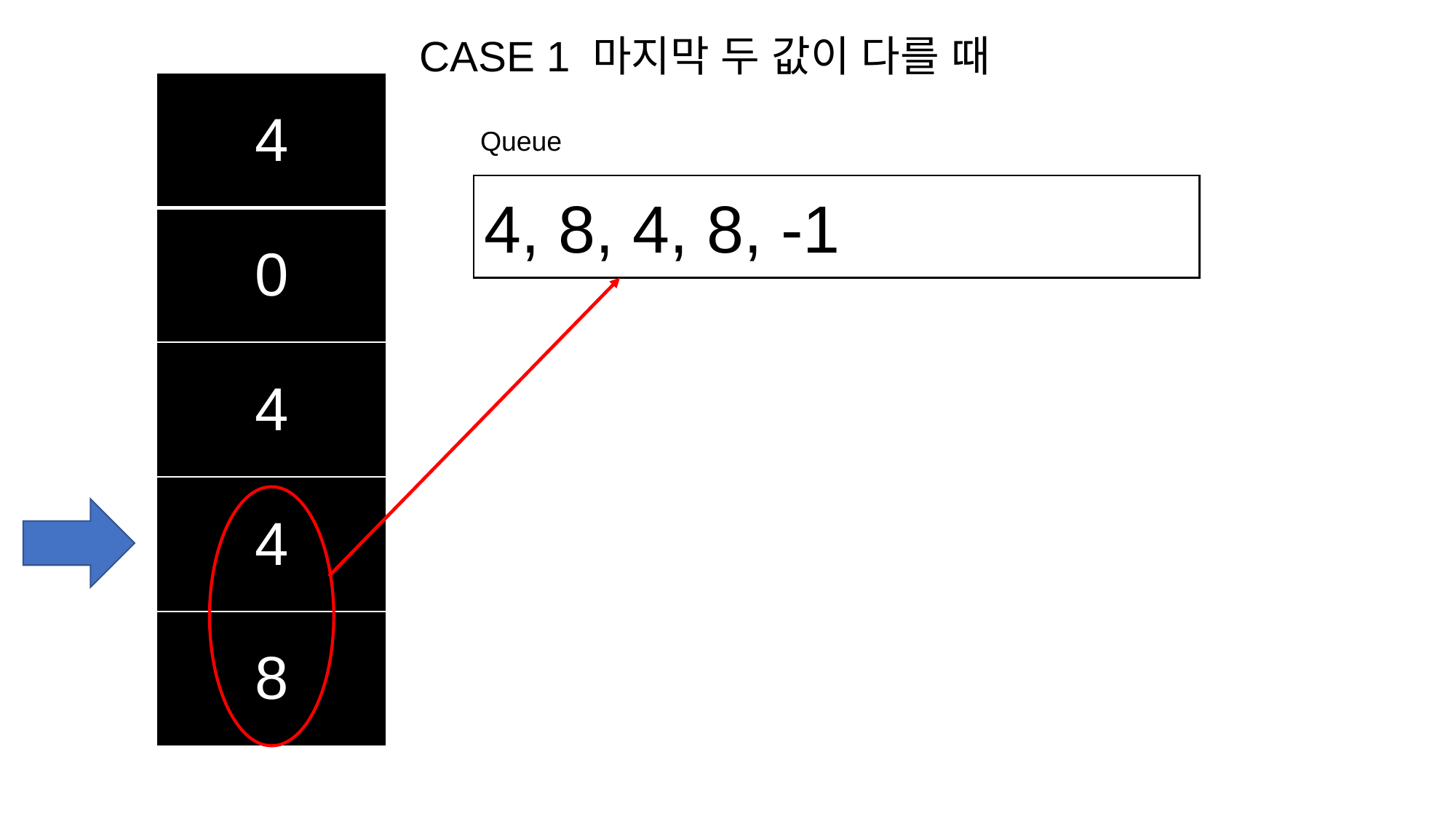

CASE 1 마지막 두 값이 다를 때
| 4 |
| --- |
| 0 |
| 4 |
| 4 |
| 8 |
Queue
4, 8, 4, 8, -1